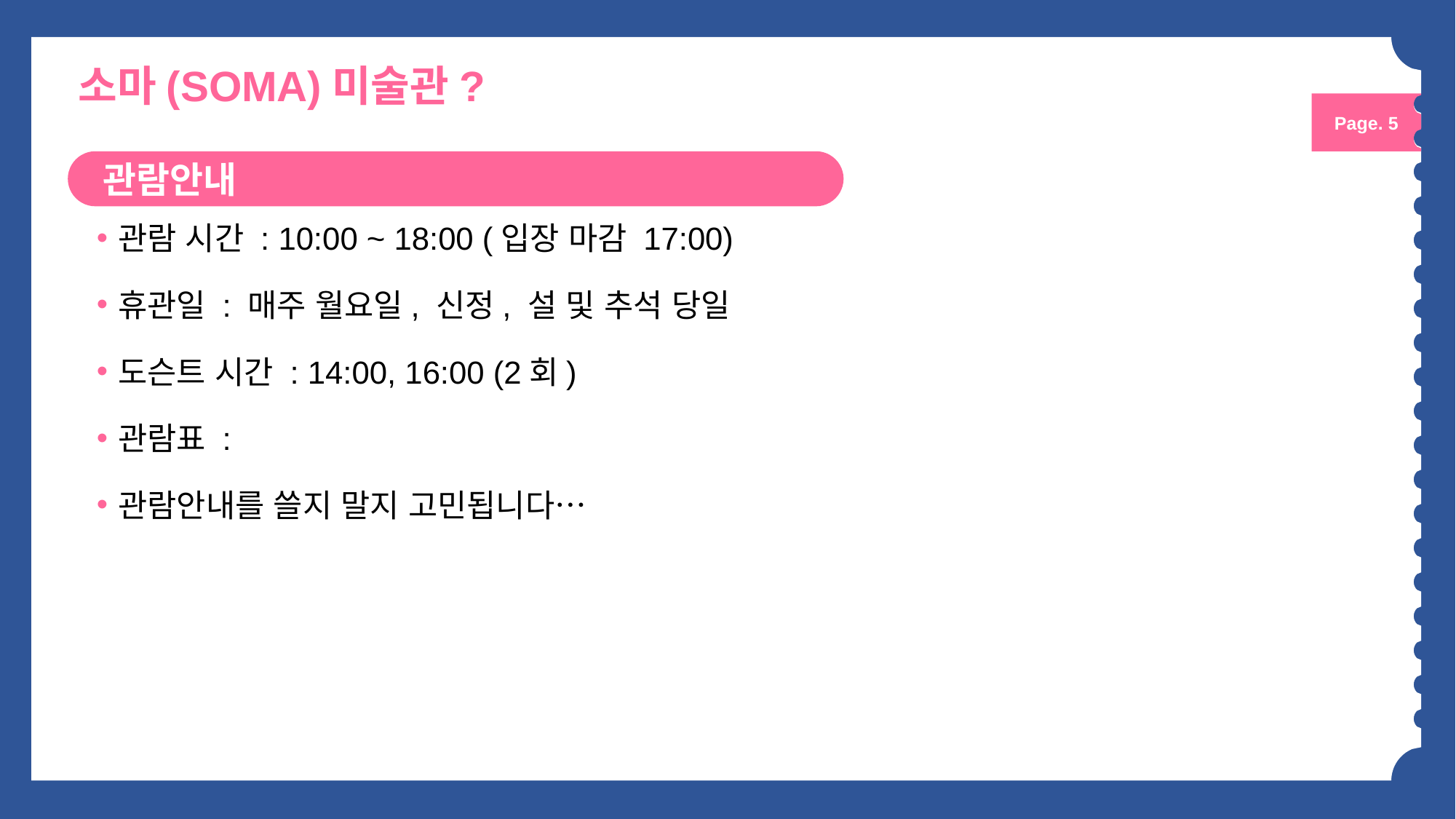

소마(SOMA)미술관?
Page. 5

관람안내
관람 시간 : 10:00 ~ 18:00 (입장 마감 17:00)
휴관일 : 매주 월요일, 신정, 설 및 추석 당일
도슨트 시간 : 14:00, 16:00 (2회)
관람표 :
관람안내를 쓸지 말지 고민됩니다…